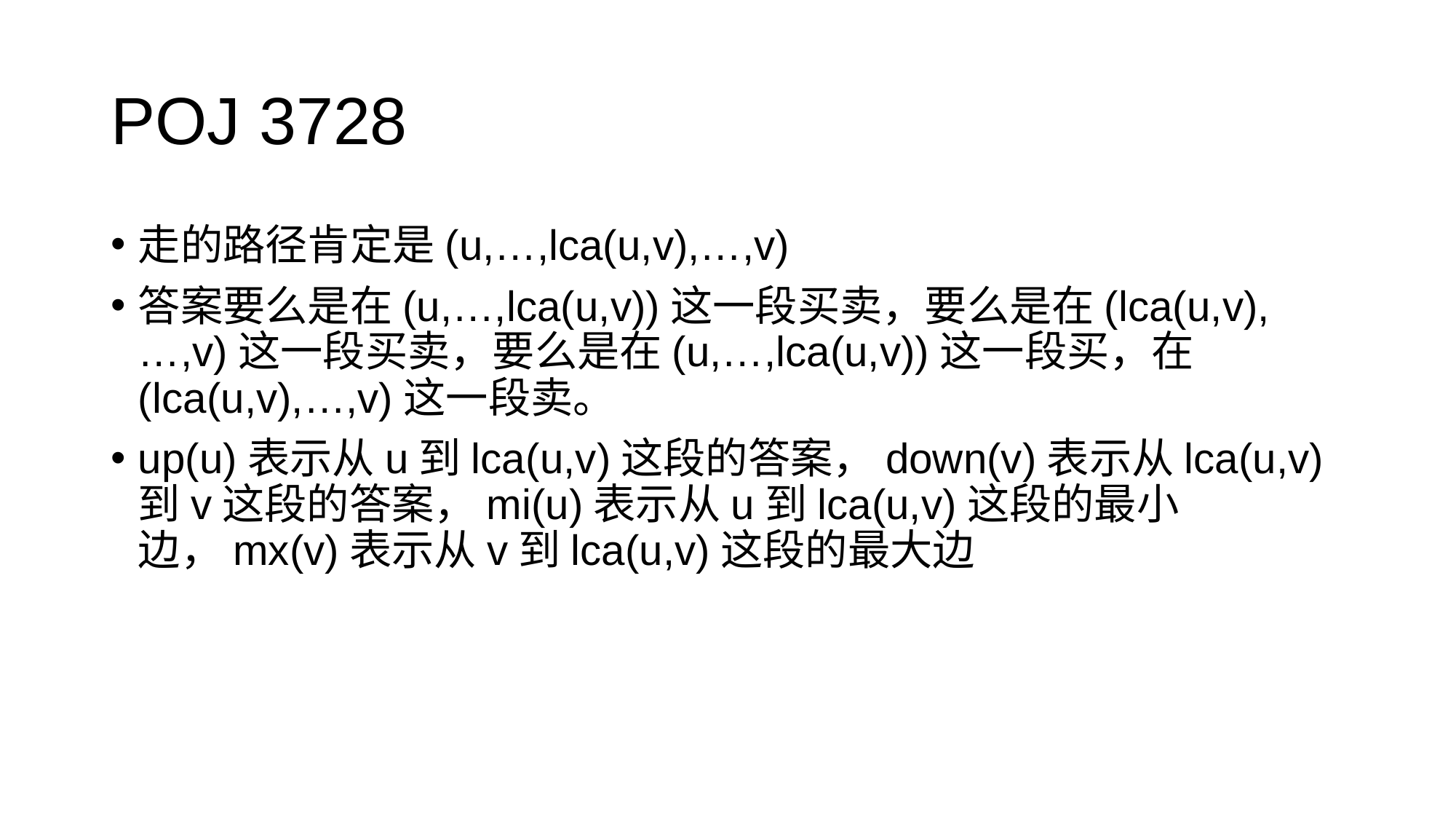

# POJ 3728
走的路径肯定是(u,…,lca(u,v),…,v)
答案要么是在(u,…,lca(u,v))这一段买卖，要么是在(lca(u,v),…,v)这一段买卖，要么是在(u,…,lca(u,v))这一段买，在(lca(u,v),…,v)这一段卖。
up(u)表示从u到lca(u,v)这段的答案，down(v)表示从lca(u,v)到v这段的答案，mi(u)表示从u到lca(u,v)这段的最小边，mx(v)表示从v到lca(u,v)这段的最大边